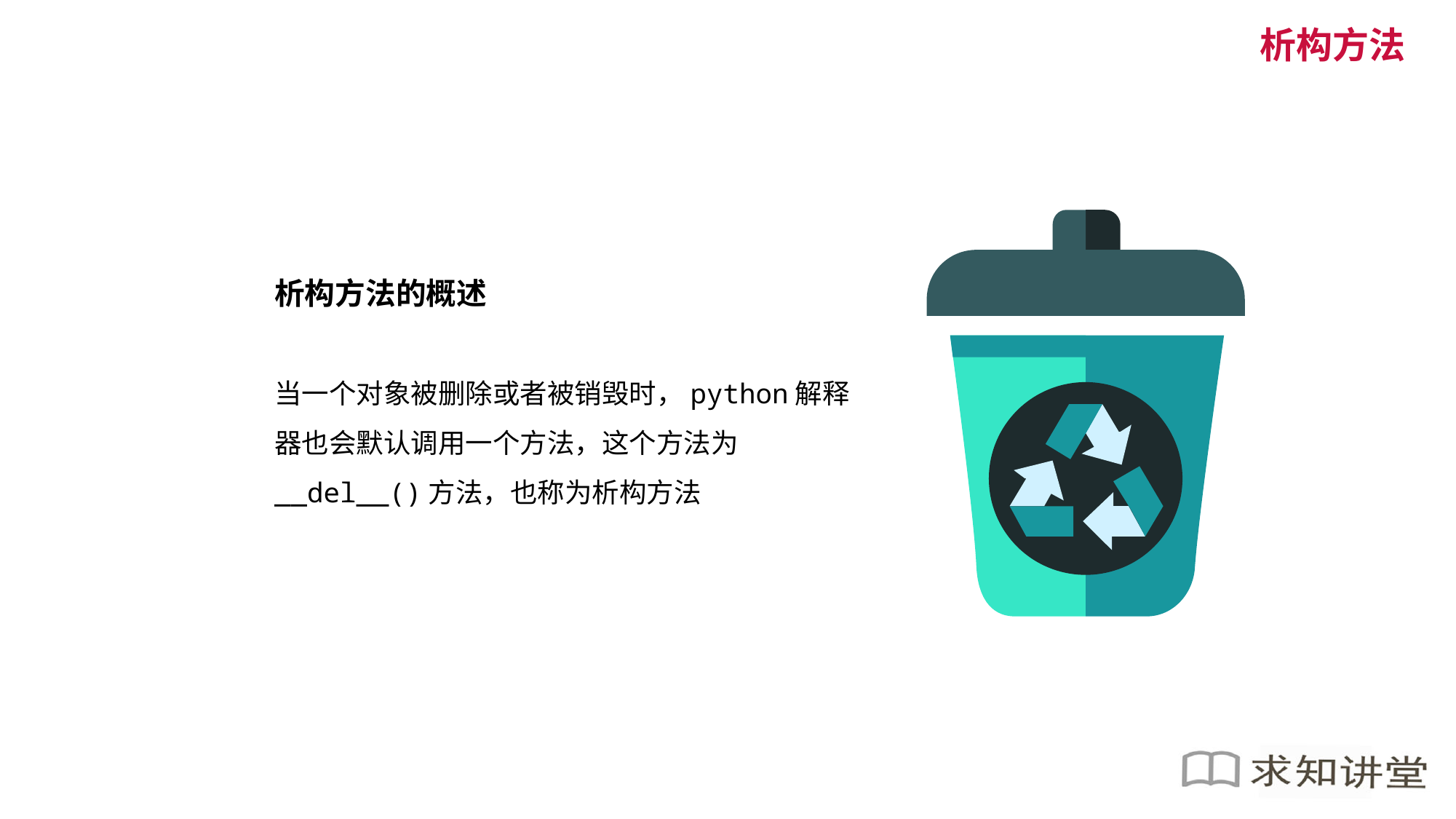

析构方法

析构方法的概述
当一个对象被删除或者被销毁时，python解释器也会默认调用一个方法，这个方法为__del__()方法，也称为析构方法